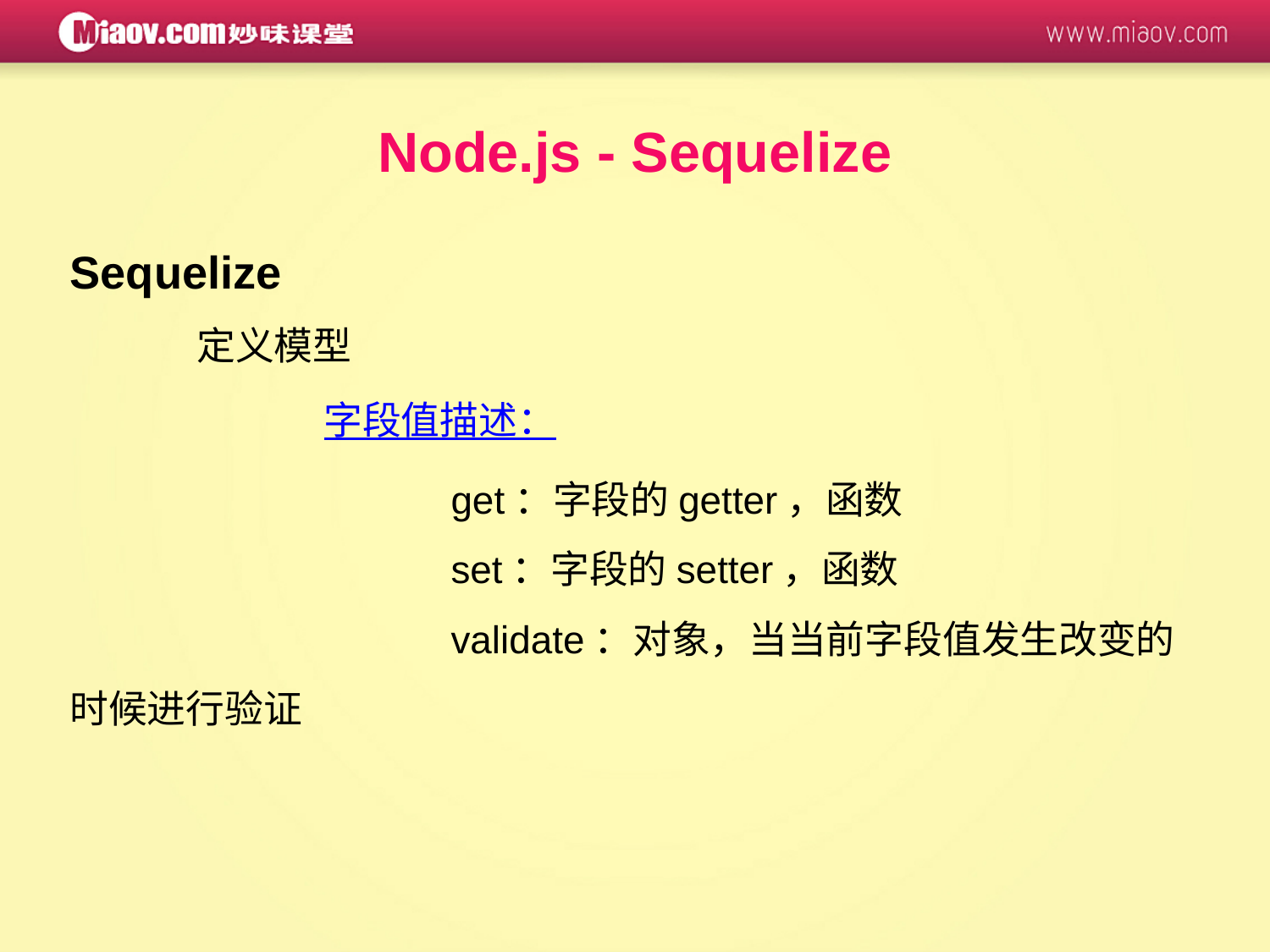

Node.js - Sequelize
Sequelize
	定义模型
		字段值描述：
			get：字段的getter，函数
			set：字段的setter，函数
			validate：对象，当当前字段值发生改变的时候进行验证